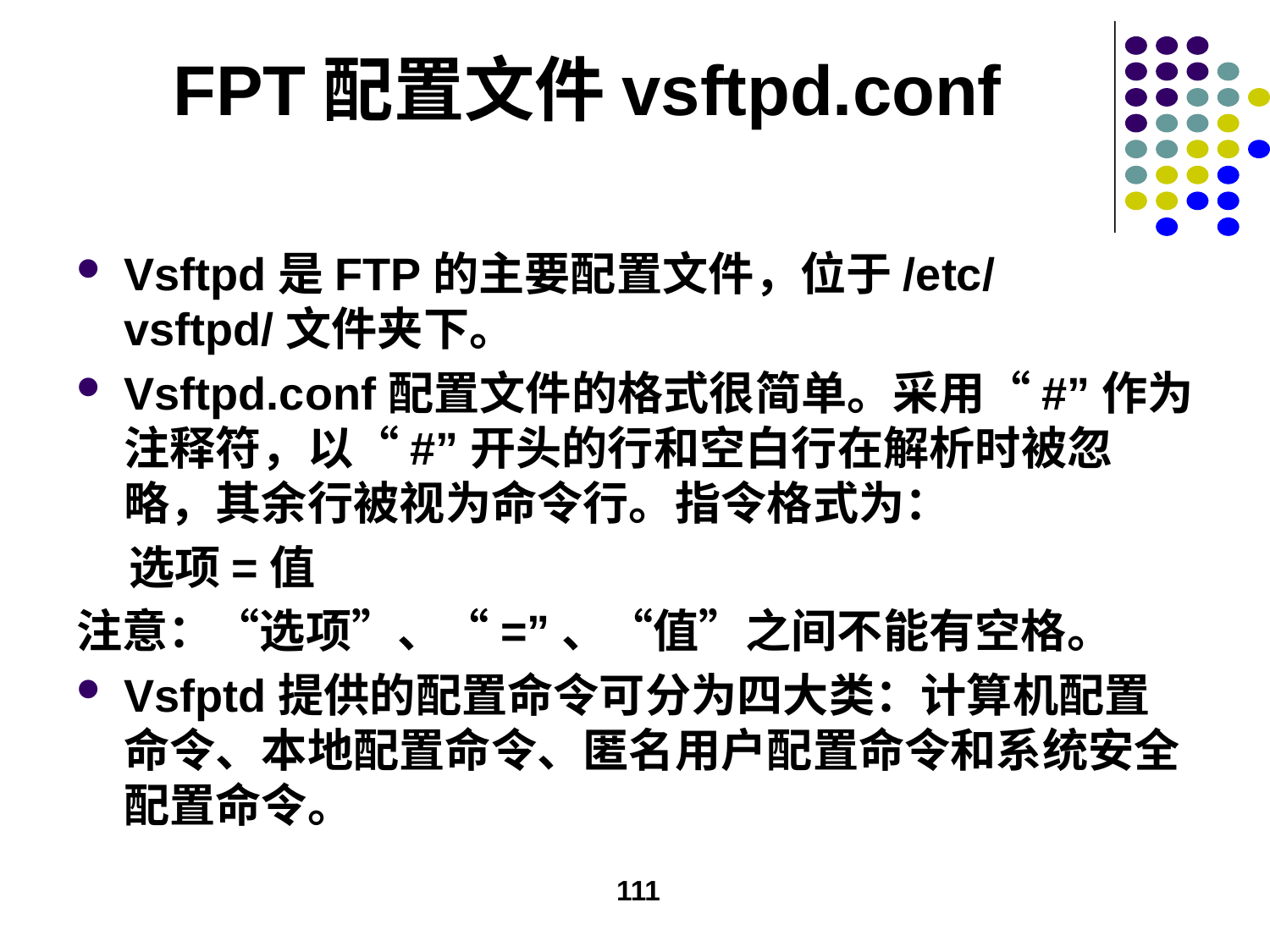

# FPT配置文件vsftpd.conf
Vsftpd是FTP的主要配置文件，位于/etc/vsftpd/文件夹下。
Vsftpd.conf配置文件的格式很简单。采用“#”作为注释符，以“#”开头的行和空白行在解析时被忽略，其余行被视为命令行。指令格式为：
    选项=值
注意：“选项”、“=”、“值”之间不能有空格。
Vsfptd提供的配置命令可分为四大类：计算机配置命令、本地配置命令、匿名用户配置命令和系统安全配置命令。
111